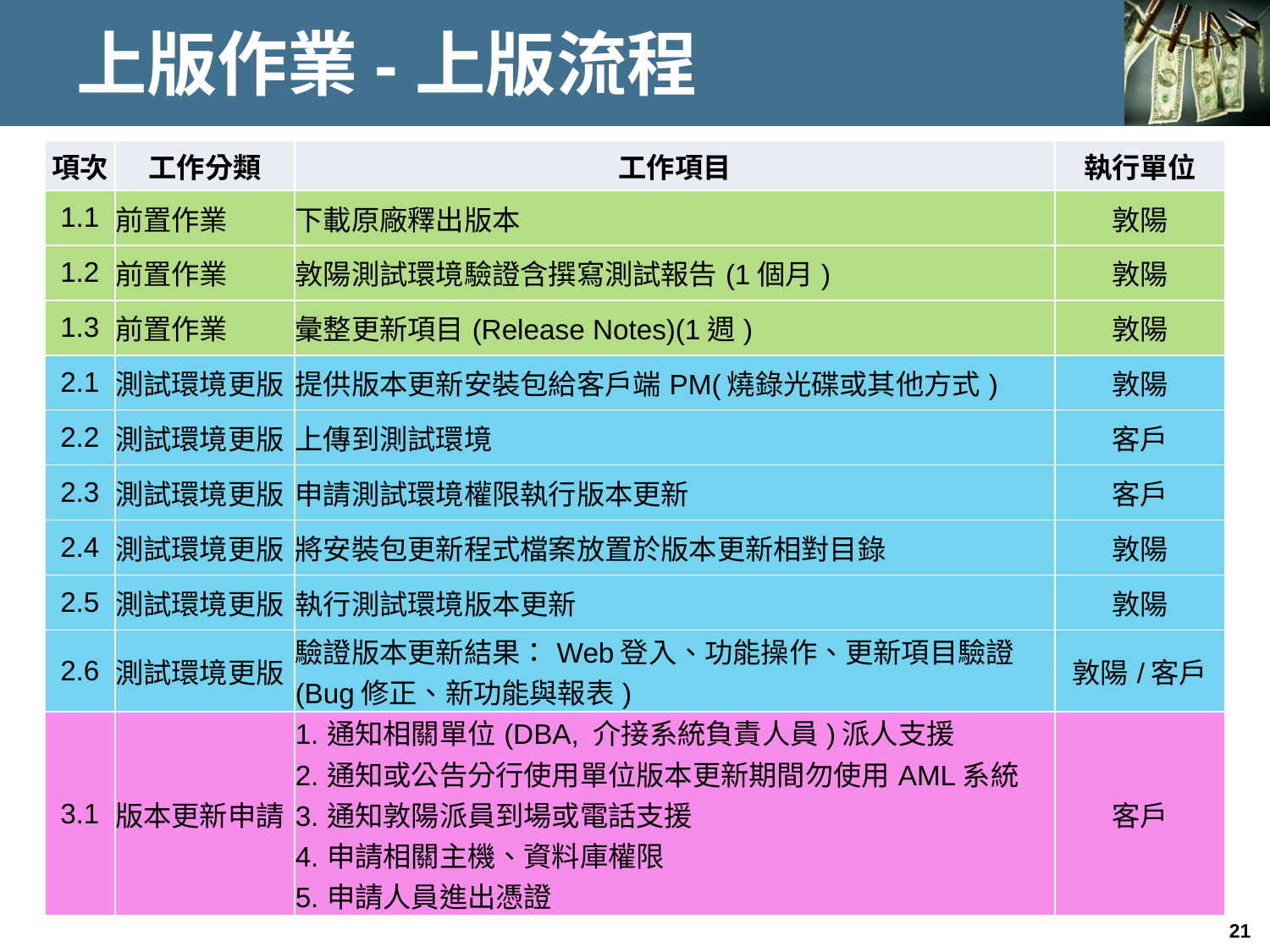

# 上版作業-上版流程
| 項次 | 工作分類 | 工作項目 | 執行單位 |
| --- | --- | --- | --- |
| 1.1 | 前置作業 | 下載原廠釋出版本 | 敦陽 |
| 1.2 | 前置作業 | 敦陽測試環境驗證含撰寫測試報告(1個月) | 敦陽 |
| 1.3 | 前置作業 | 彙整更新項目(Release Notes)(1週) | 敦陽 |
| 2.1 | 測試環境更版 | 提供版本更新安裝包給客戶端PM(燒錄光碟或其他方式) | 敦陽 |
| 2.2 | 測試環境更版 | 上傳到測試環境 | 客戶 |
| 2.3 | 測試環境更版 | 申請測試環境權限執行版本更新 | 客戶 |
| 2.4 | 測試環境更版 | 將安裝包更新程式檔案放置於版本更新相對目錄 | 敦陽 |
| 2.5 | 測試環境更版 | 執行測試環境版本更新 | 敦陽 |
| 2.6 | 測試環境更版 | 驗證版本更新結果：Web登入、功能操作、更新項目驗證(Bug修正、新功能與報表) | 敦陽/客戶 |
| 3.1 | 版本更新申請 | 通知相關單位(DBA, 介接系統負責人員)派人支援 通知或公告分行使用單位版本更新期間勿使用AML系統 通知敦陽派員到場或電話支援 申請相關主機、資料庫權限 申請人員進出憑證 | 客戶 |
21